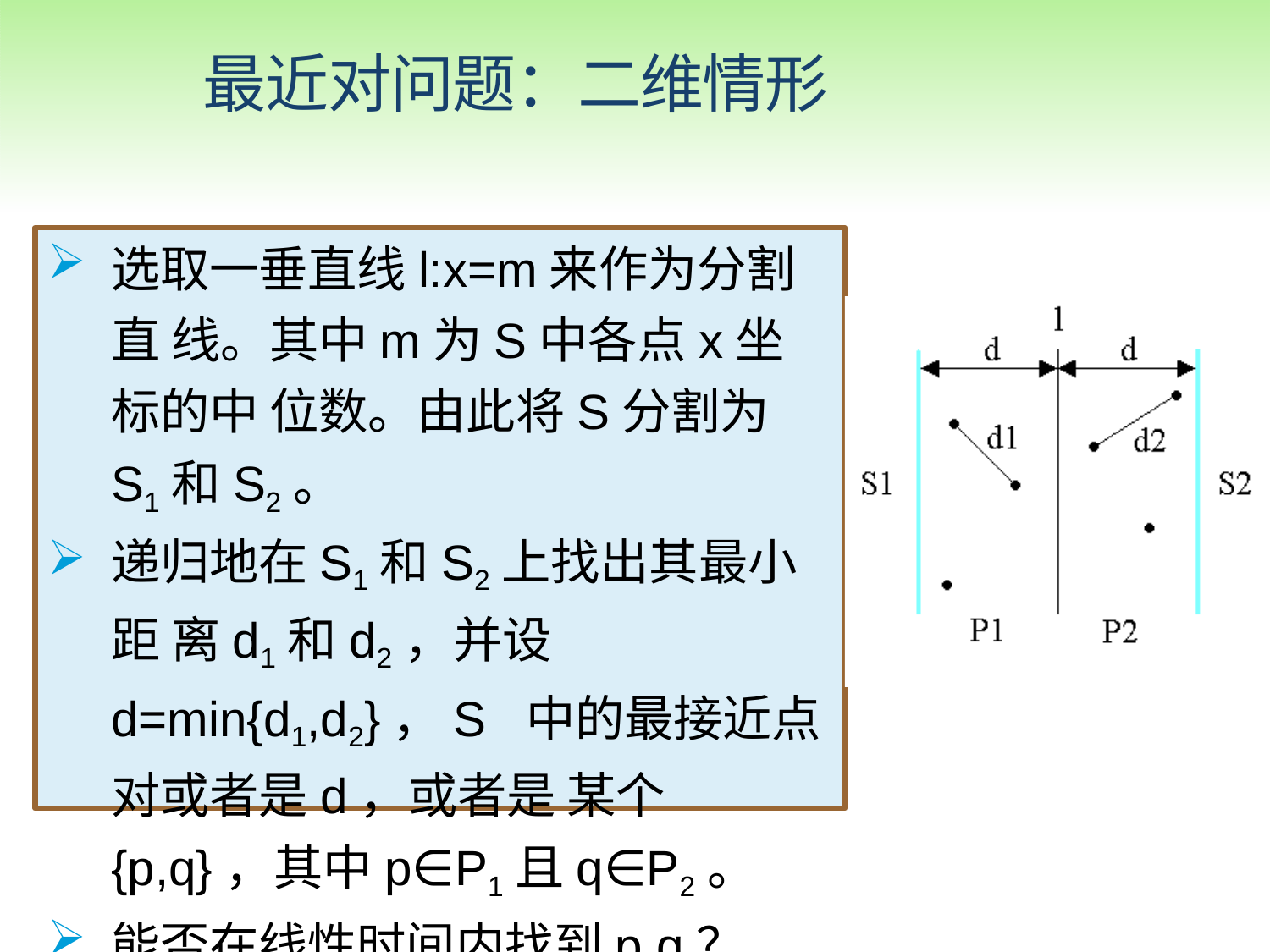

# 最近对问题：二维情形
选取一垂直线l:x=m来作为分割直 线。其中m为S中各点x坐标的中 位数。由此将S分割为S1和S2。
递归地在S1和S2上找出其最小距 离d1和d2，并设d=min{d1,d2}，S  中的最接近点对或者是d，或者是 某个{p,q}，其中p∈P1且q∈P2。
能否在线性时间内找到p,q？